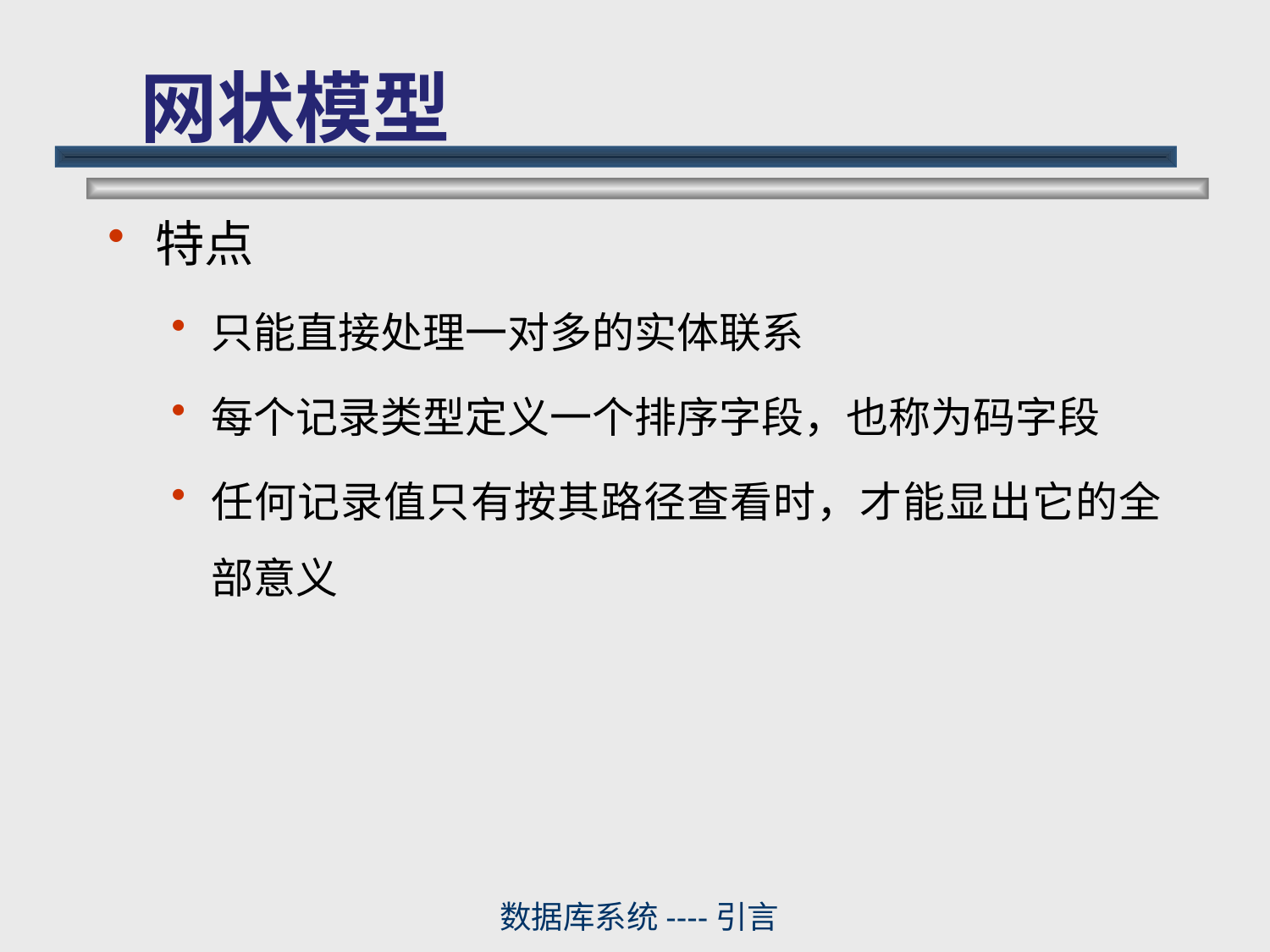

# 网状模型
特点
只能直接处理一对多的实体联系
每个记录类型定义一个排序字段，也称为码字段
任何记录值只有按其路径查看时，才能显出它的全部意义

数据库系统----引言